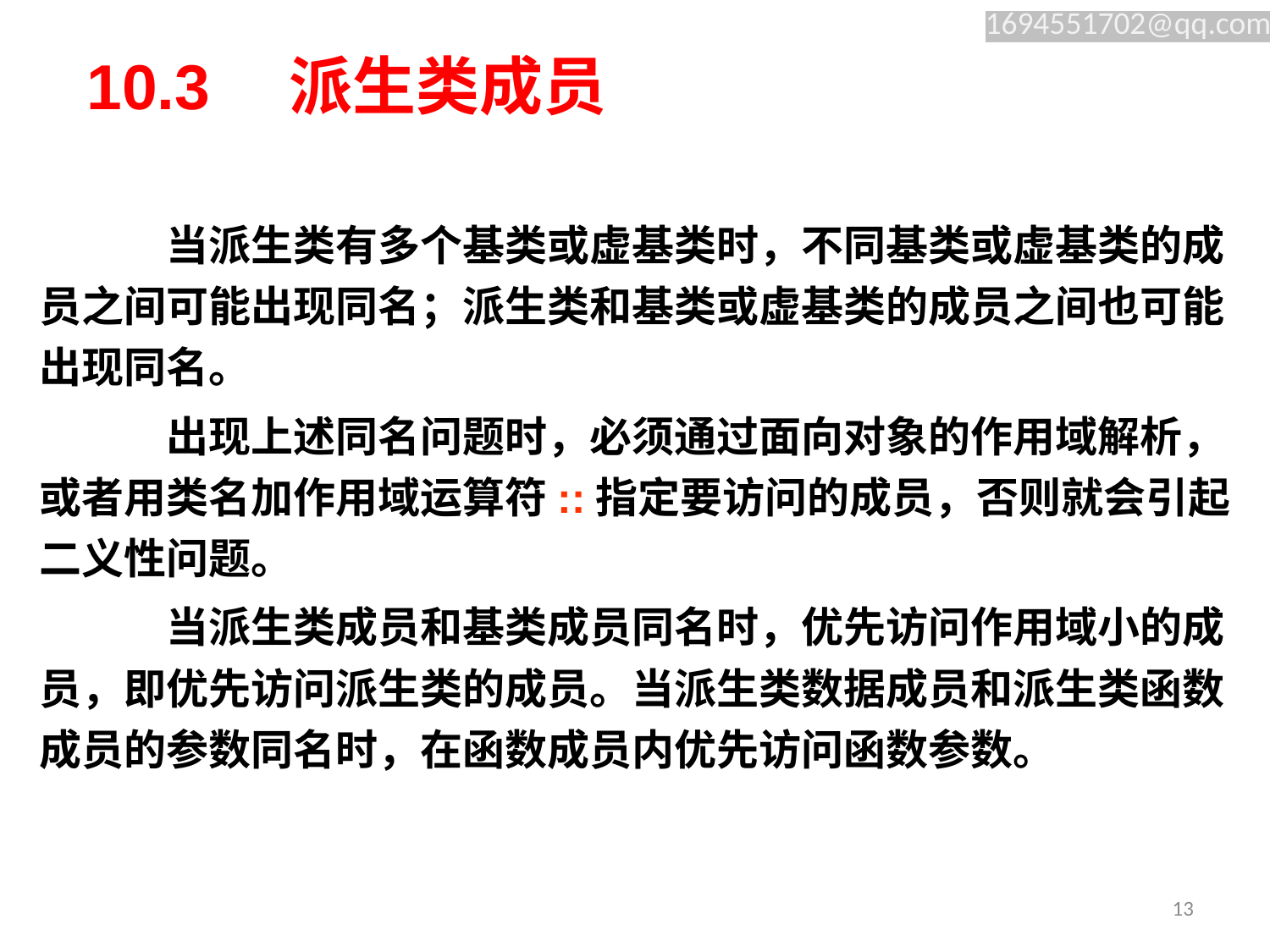

# 10.3　派生类成员
	当派生类有多个基类或虚基类时，不同基类或虚基类的成员之间可能出现同名；派生类和基类或虚基类的成员之间也可能出现同名。
	出现上述同名问题时，必须通过面向对象的作用域解析，或者用类名加作用域运算符::指定要访问的成员，否则就会引起二义性问题。
	当派生类成员和基类成员同名时，优先访问作用域小的成员，即优先访问派生类的成员。当派生类数据成员和派生类函数成员的参数同名时，在函数成员内优先访问函数参数。

13